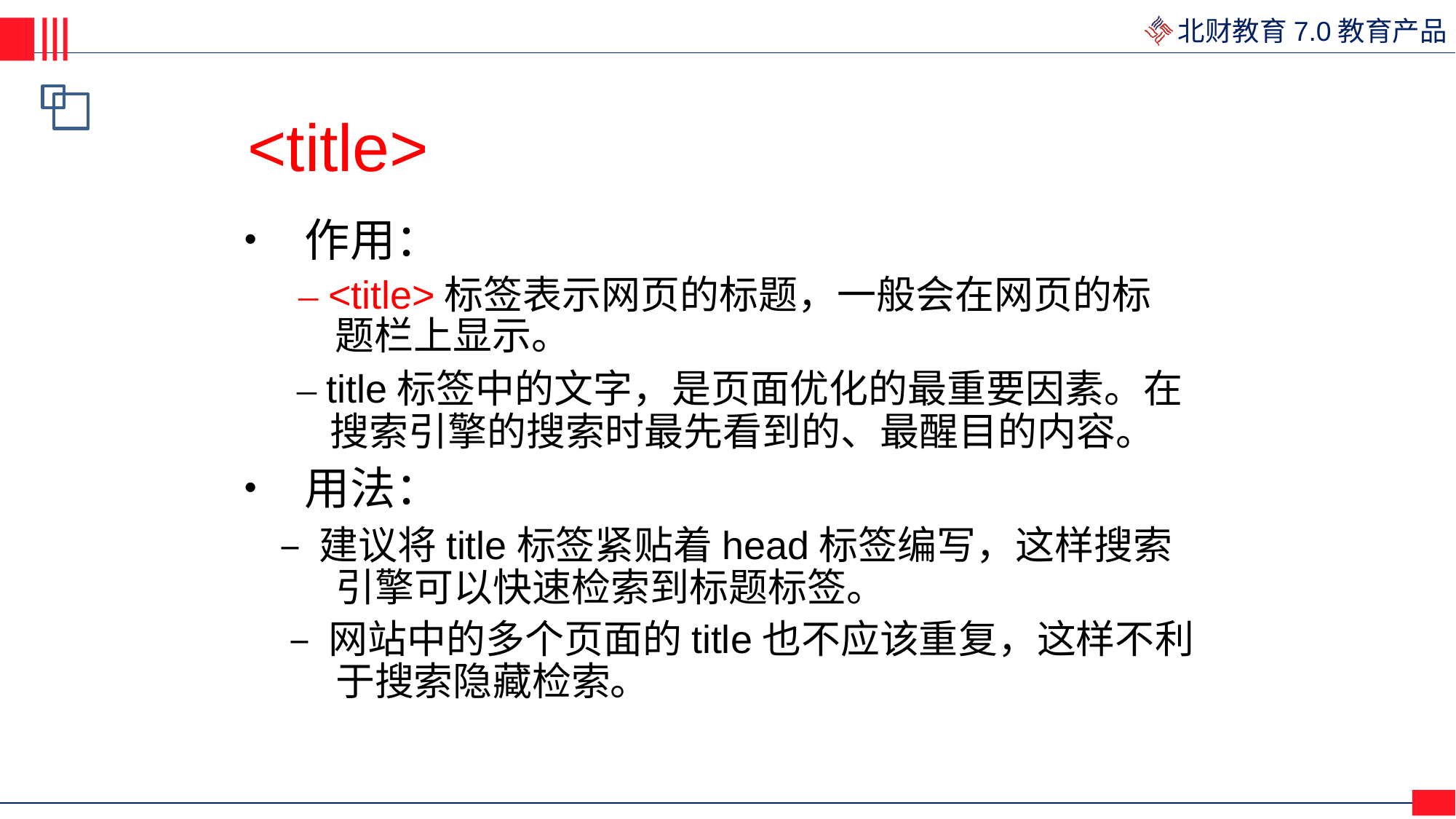

<title>
•  作用：
– <title>标签表示网页的标题，一般会在网页的标
题栏上显示。
– title标签中的文字，是页面优化的最重要因素。在
	搜索引擎的搜索时最先看到的、最醒目的内容。
•  用法：
– 建议将title标签紧贴着head标签编写，这样搜索
引擎可以快速检索到标题标签。
– 网站中的多个页面的title也不应该重复，这样不利
于搜索隐藏检索。